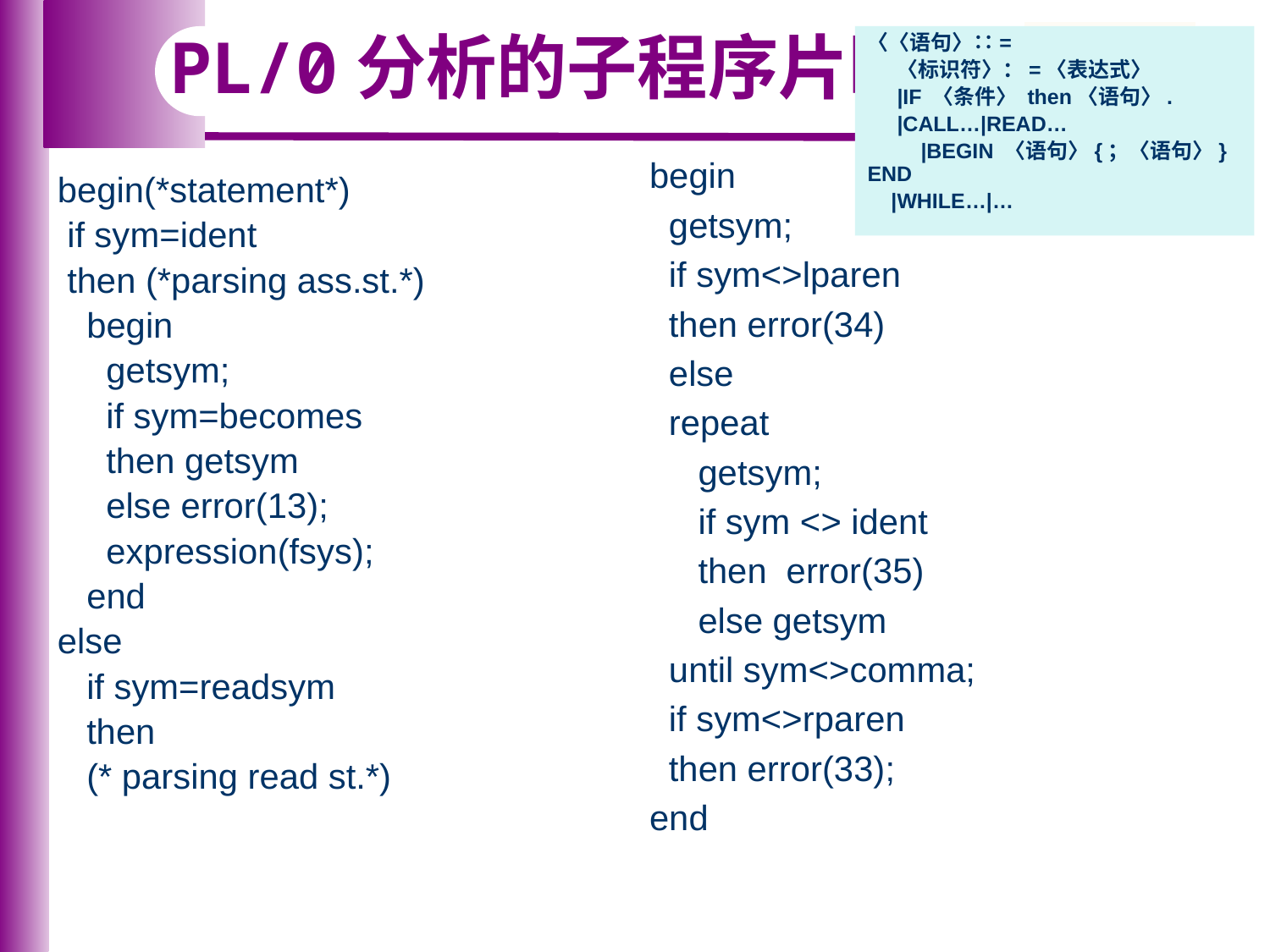

PL/0分析的子程序片断
〈〈语句〉∷=
     〈标识符〉：=〈表达式〉
     |IF 〈条件〉 then〈语句〉.
     |CALL…|READ…
         |BEGIN 〈语句〉{；〈语句〉} END
    |WHILE…|…
begin
  getsym;
  if sym<>lparen
  then error(34)
  else
  repeat
     getsym;
     if sym <> ident
     then  error(35)
     else getsym
  until sym<>comma;
  if sym<>rparen
  then error(33);
end
begin(*statement*)
 if sym=ident
 then (*parsing ass.st.*)
   begin
     getsym;
     if sym=becomes
     then getsym
     else error(13);
     expression(fsys);
   end
else
   if sym=readsym
   then
   (* parsing read st.*)